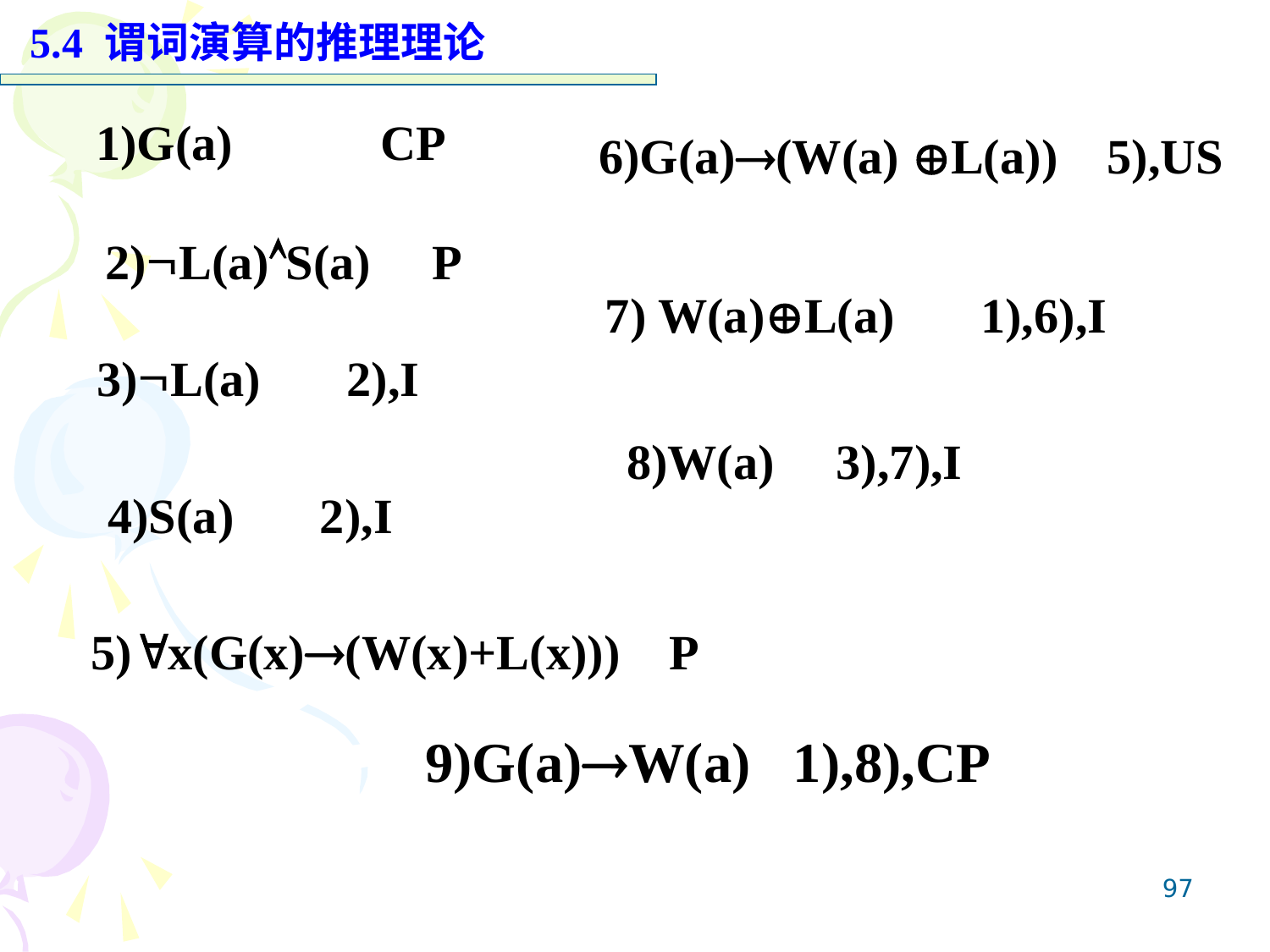

5.4 谓词演算的推理理论

1)G(a)            CP
6)G(a)→(W(a) ⊕L(a))    5),US

2)¬L(a)∧S(a)     P
7) W(a)⊕L(a)       1),6),I
3)¬L(a)       2),I
8)W(a)     3),7),I
4)S(a)       2),I
5)∀x(G(x)→(W(x)+L(x)))    P
9)G(a)→W(a)   1),8),CP
97